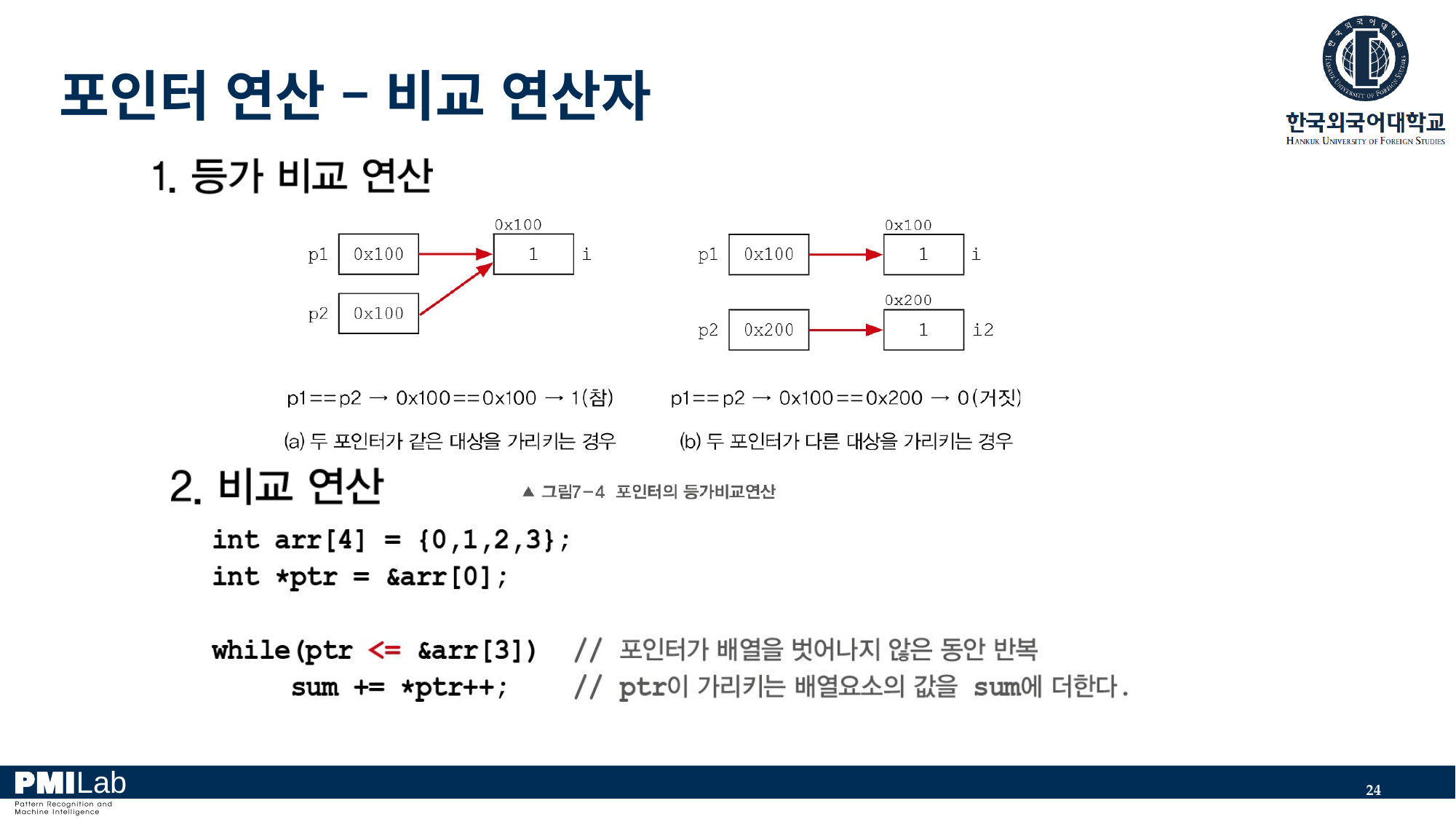

# 포인터 연산 – 비교 연산자

24